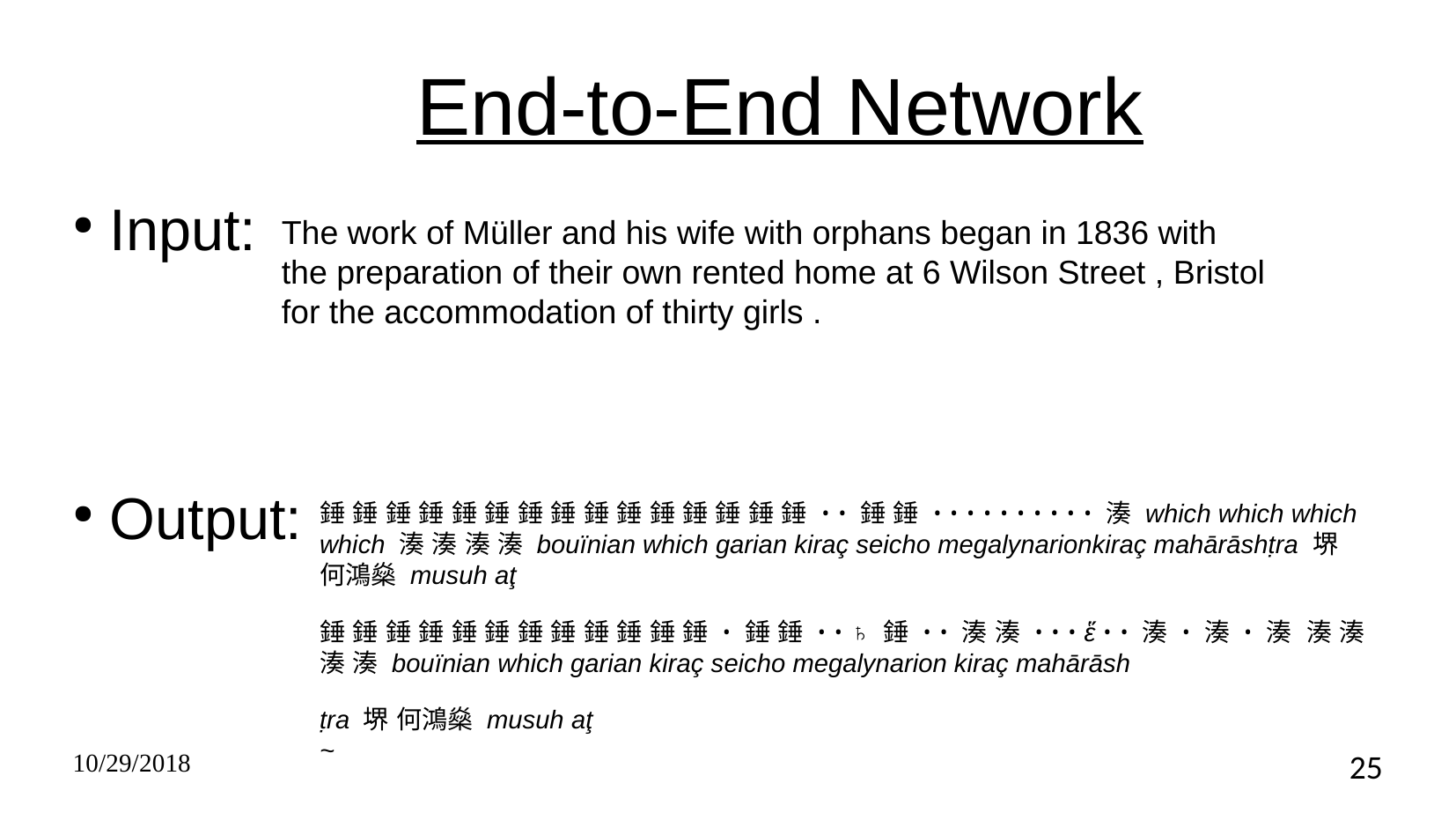

Input:

 Output:
End-to-End Network
The work of Müller and his wife with orphans began in 1836 with
the preparation of their own rented home at 6 Wilson Street , Bristol
for the accommodation of thirty girls .

錘 錘 錘 錘 錘 錘 錘 錘 錘 錘 錘 錘 錘 錘 錘 ᛫ ᛫ 錘 錘 ᛫ ᛫ ᛫ ᛫ ᛫ ᛫ ᛫ ᛫ ᛫ ᛫ 湊 which which which which 湊 湊 湊 湊 bouïnian which garian kiraç seicho megalynarionkiraç mahārāshṭra 堺 何鴻燊 musuh aţ
錘 錘 錘 錘 錘 錘 錘 錘 錘 錘 錘 錘 ᛫ 錘 錘 ᛫ ᛫ ♄ 錘 ᛫ ᛫ 湊 湊 ᛫ ᛫ ᛫ ἕ ᛫ ᛫ 湊 ᛫ 湊 ᛫ 湊  湊 湊 湊 湊 bouïnian which garian kiraç seicho megalynarion kiraç mahārāsh
ṭra 堺 何鴻燊 musuh aţ
~
10/29/2018
25